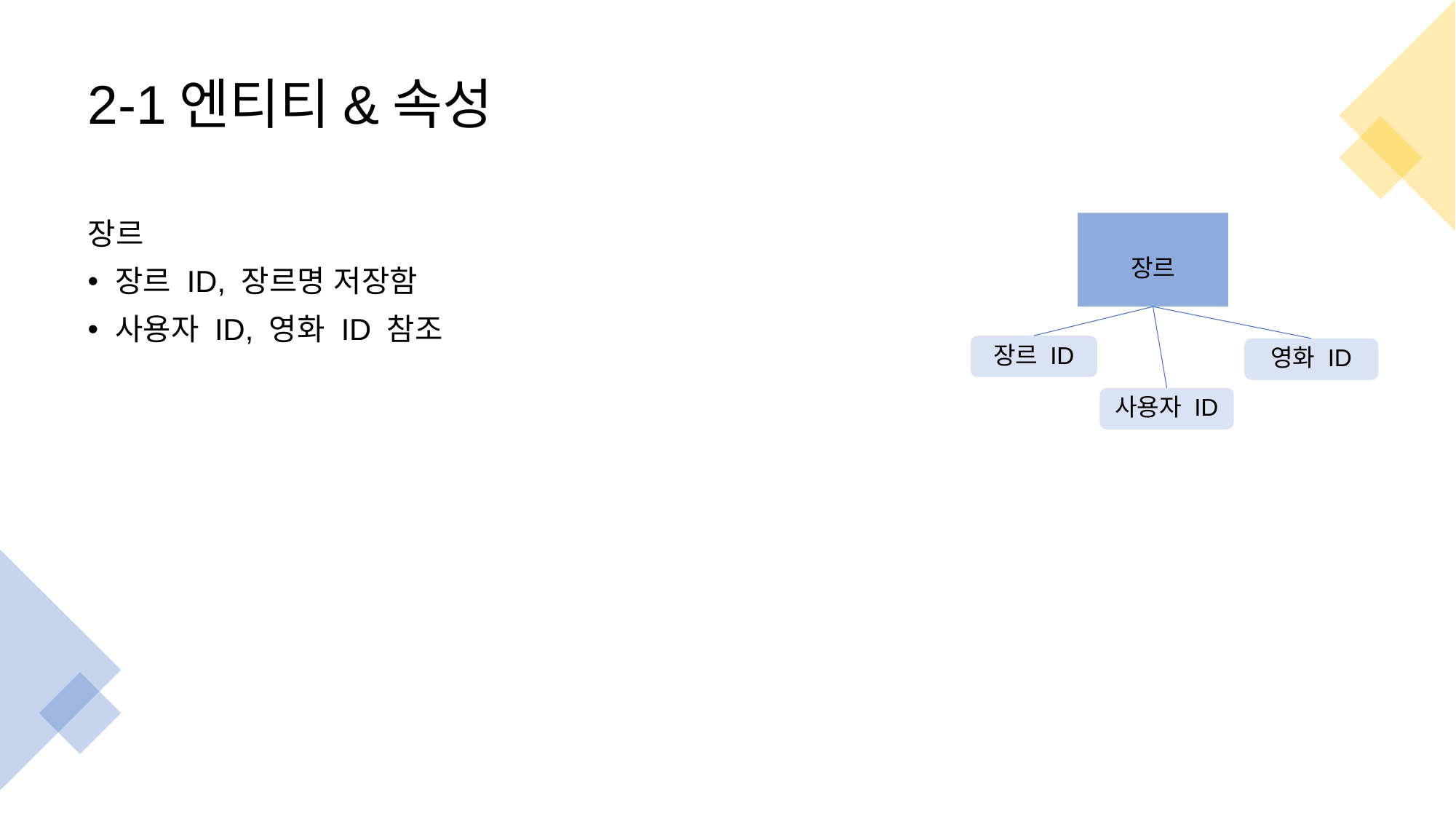

# 2-1엔티티&속성
장르
장르 ID, 장르명 저장함
사용자 ID, 영화 ID 참조

장르

장르 ID
영화 ID
사용자 ID